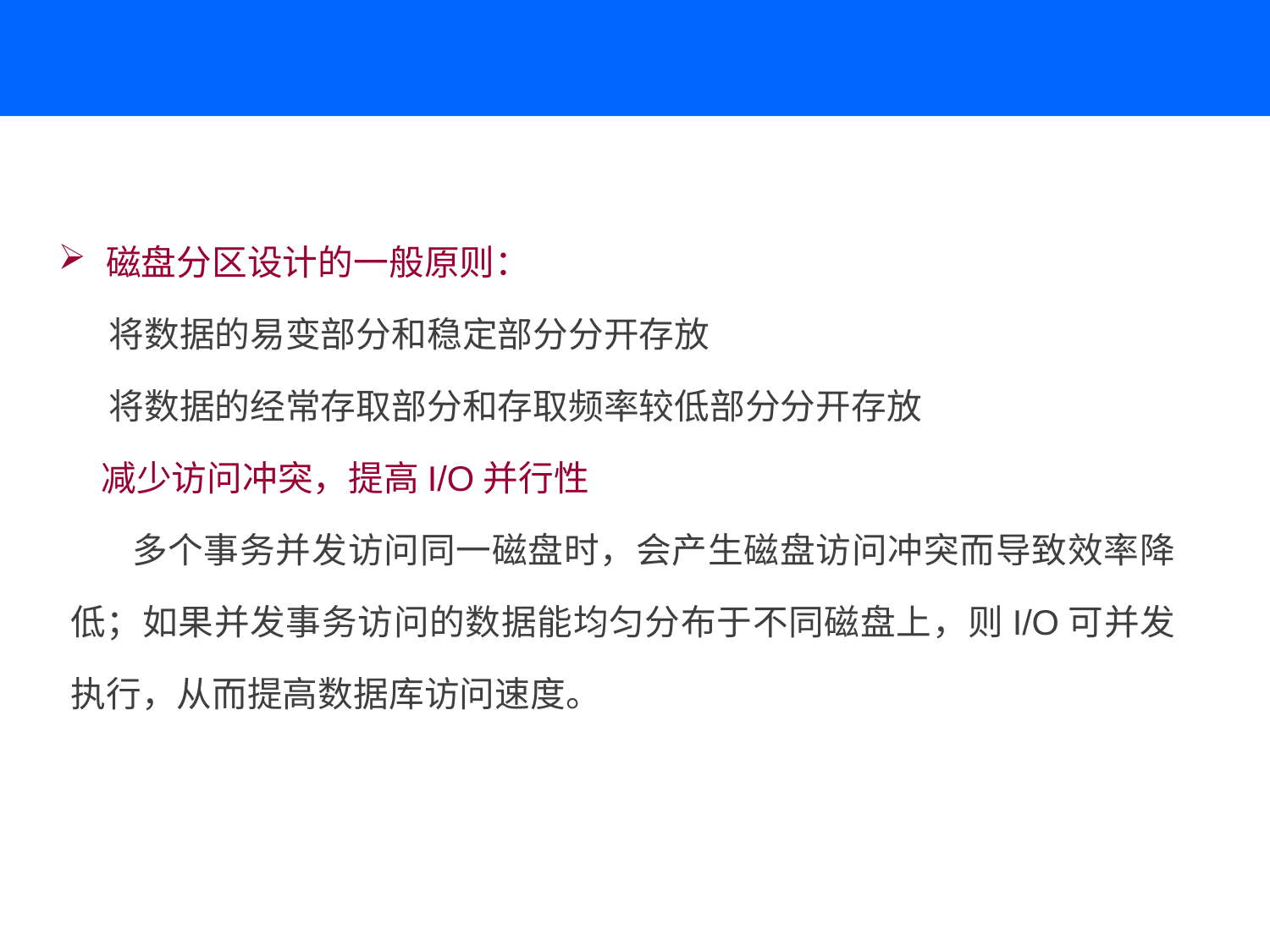

磁盘分区设计的一般原则：
  将数据的易变部分和稳定部分分开存放
  将数据的经常存取部分和存取频率较低部分分开存放
 减少访问冲突，提高I/O并行性
  多个事务并发访问同一磁盘时，会产生磁盘访问冲突而导致效率降低；如果并发事务访问的数据能均匀分布于不同磁盘上，则I/O可并发执行，从而提高数据库访问速度。